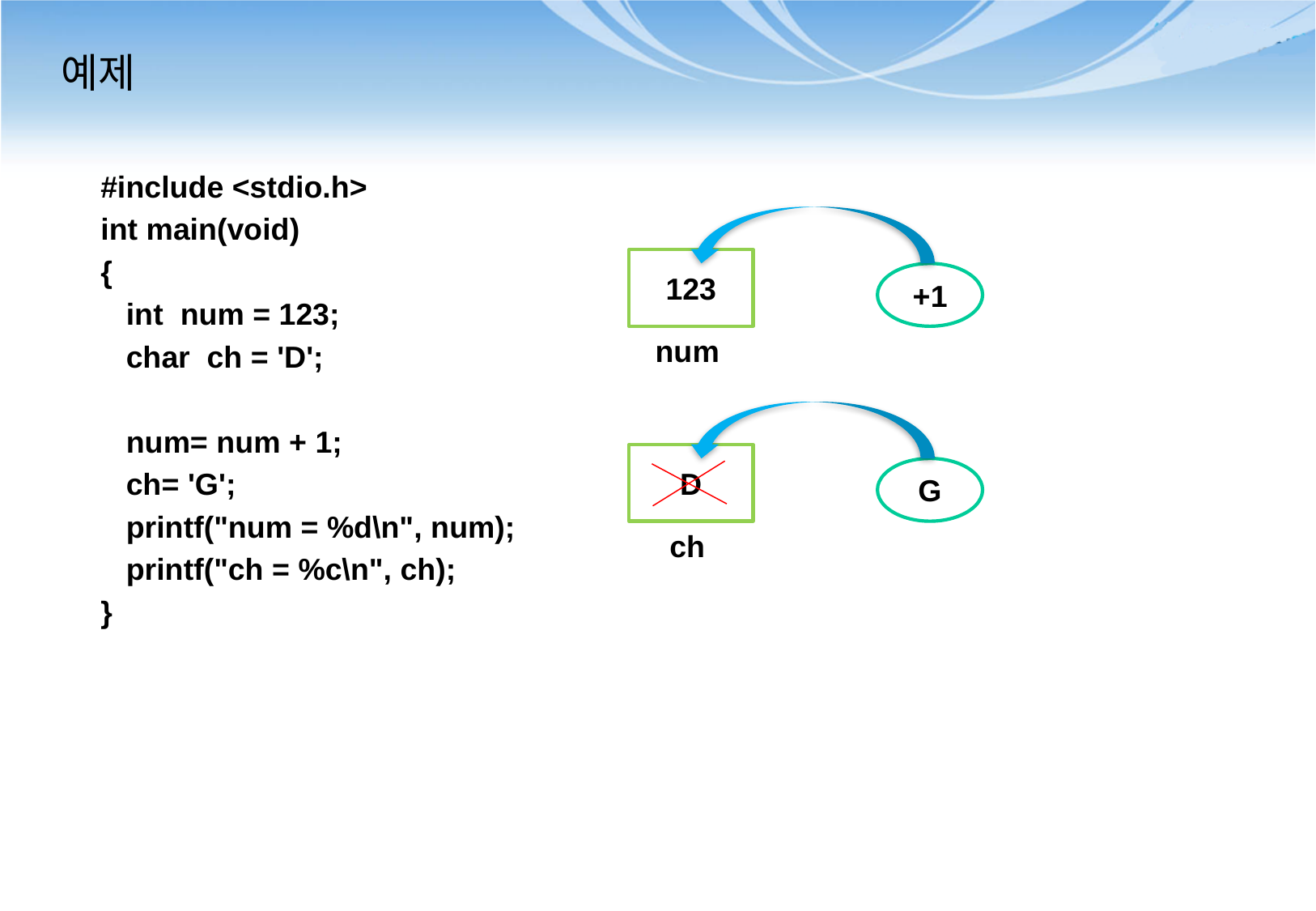

# 예제
#include <stdio.h>
int main(void)
{
   int  num = 123;
   char  ch = 'D';

   num= num + 1;
   ch= 'G';
   printf("num = %d\n", num);
   printf("ch = %c\n", ch);
}

123
num
+1

D
ch
G